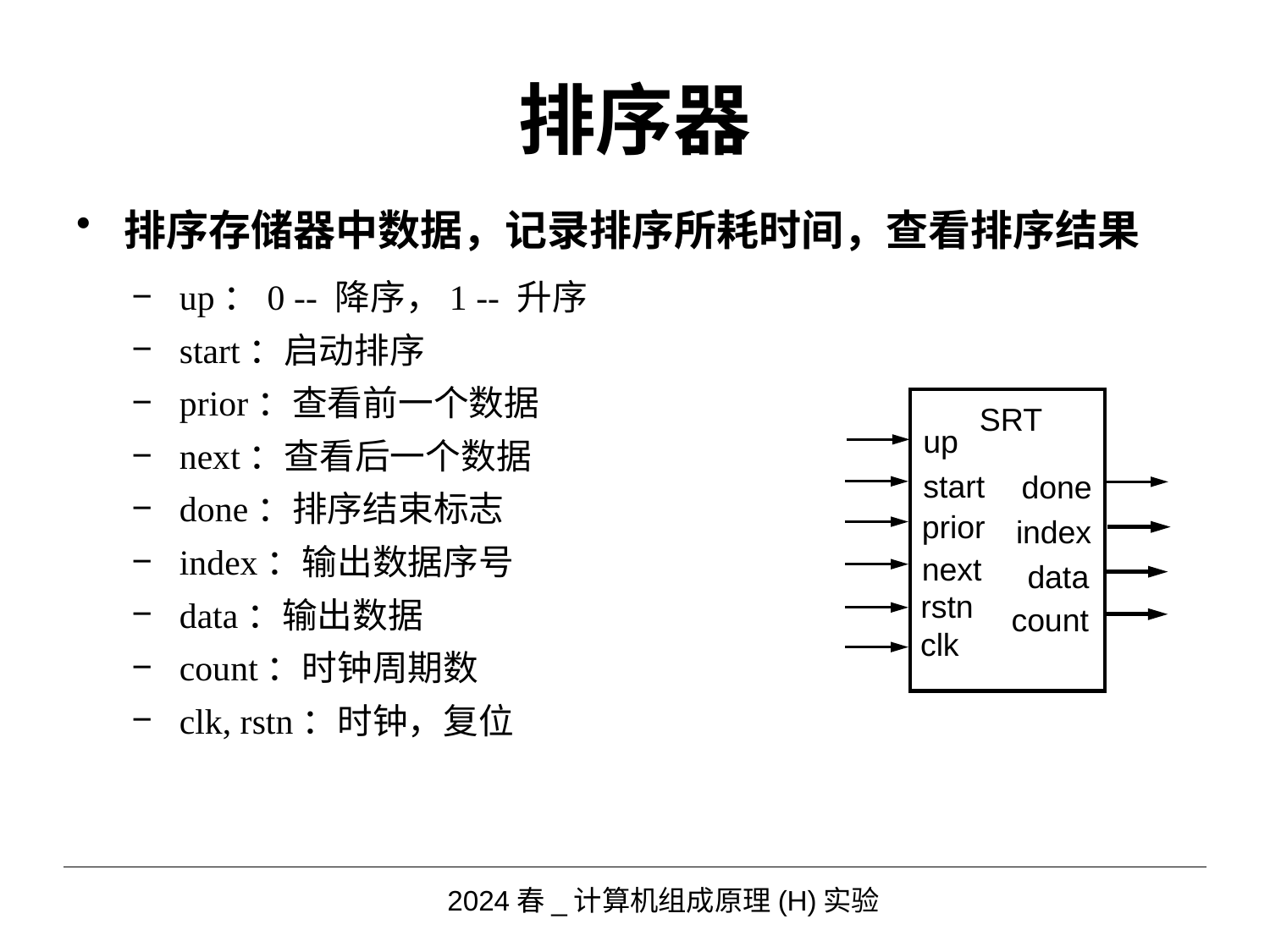

# 排序器
排序存储器中数据，记录排序所耗时间，查看排序结果
up：0 -- 降序，1 -- 升序
start：启动排序
prior：查看前一个数据
next：查看后一个数据
done：排序结束标志
index：输出数据序号
data：输出数据
count：时钟周期数
clk, rstn：时钟，复位
SRT
up
start
done
prior
index
next
data
count
rstn
clk

2024春_计算机组成原理(H)实验
19